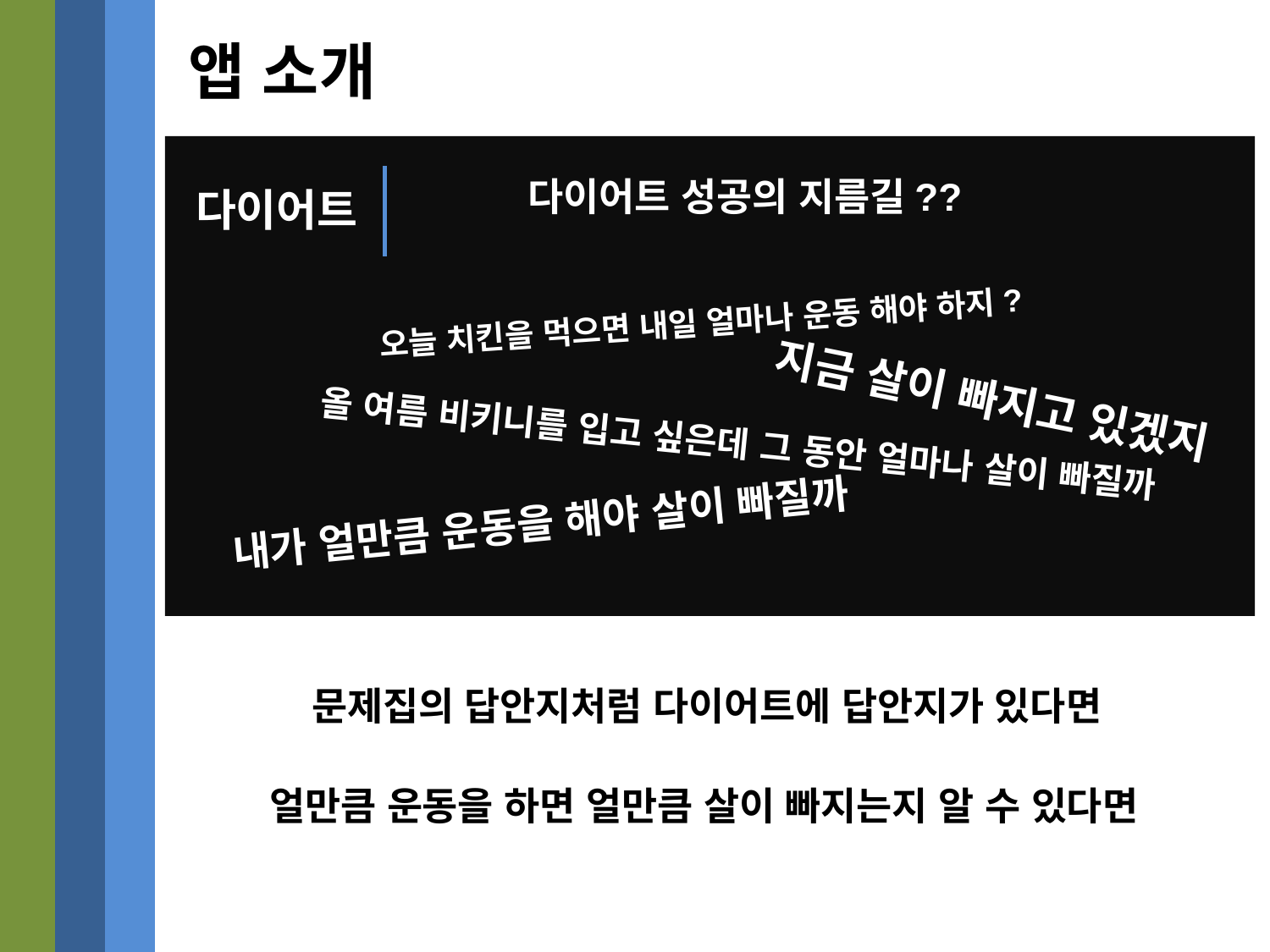

앱 소개

다이어트 성공의 지름길??
다이어트
오늘 치킨을 먹으면 내일 얼마나 운동 해야 하지?
지금 살이 빠지고 있겠지
올 여름 비키니를 입고 싶은데 그 동안 얼마나 살이 빠질까
내가 얼만큼 운동을 해야 살이 빠질까
문제집의 답안지처럼 다이어트에 답안지가 있다면
얼만큼 운동을 하면 얼만큼 살이 빠지는지 알 수 있다면